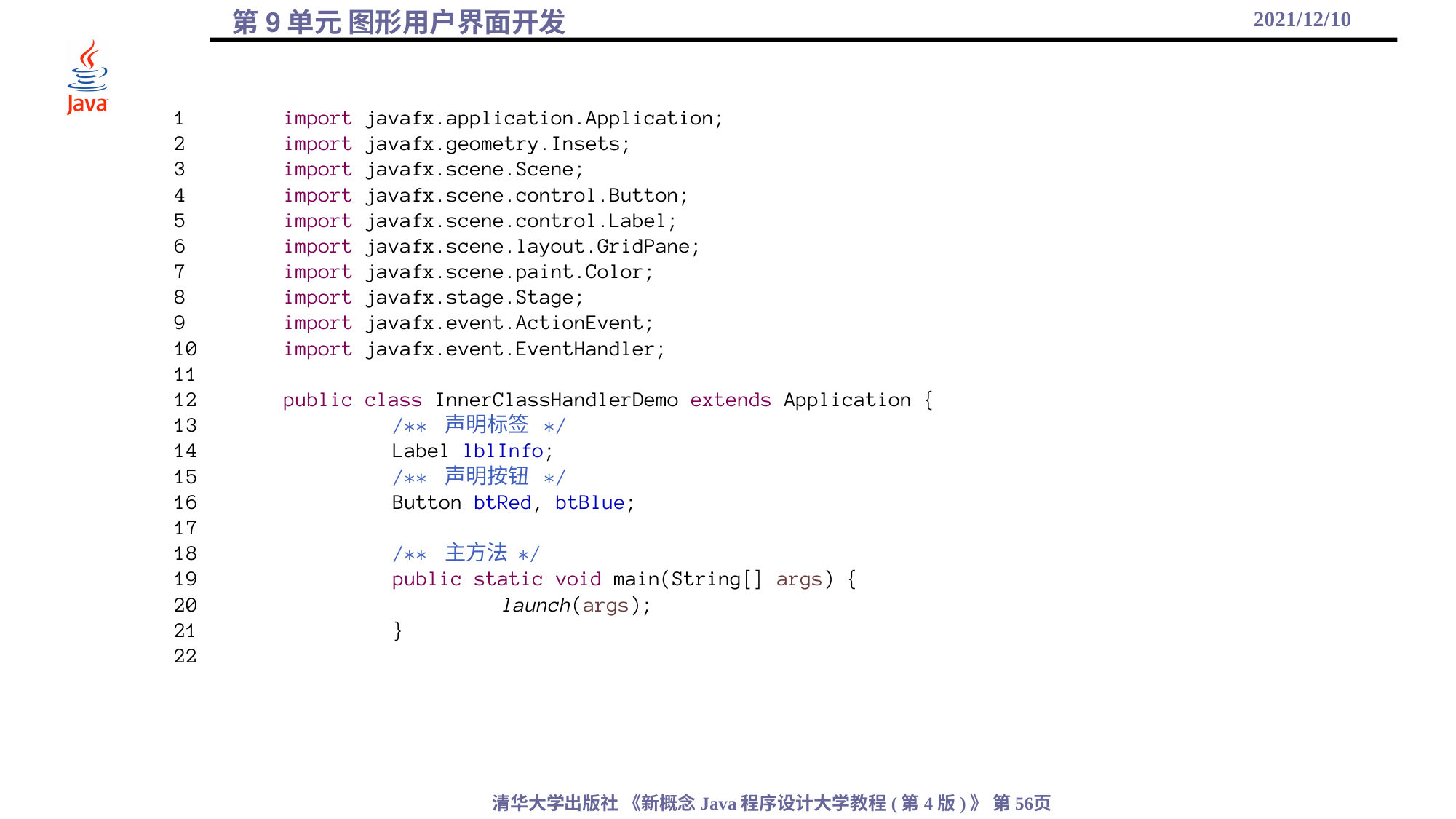

2021/12/10
1	import javafx.application.Application;
2	import javafx.geometry.Insets;
3	import javafx.scene.Scene;
4	import javafx.scene.control.Button;
5	import javafx.scene.control.Label;
6	import javafx.scene.layout.GridPane;
7	import javafx.scene.paint.Color;
8	import javafx.stage.Stage;
9	import javafx.event.ActionEvent;
10	import javafx.event.EventHandler;
11
12	public class InnerClassHandlerDemo extends Application {
13		/** 声明标签  */
14		Label lblInfo;
15		/** 声明按钮  */
16		Button btRed, btBlue;
17
18		/** 主方法 */
19		public static void main(String[] args) {
20			launch(args);
21		}
22